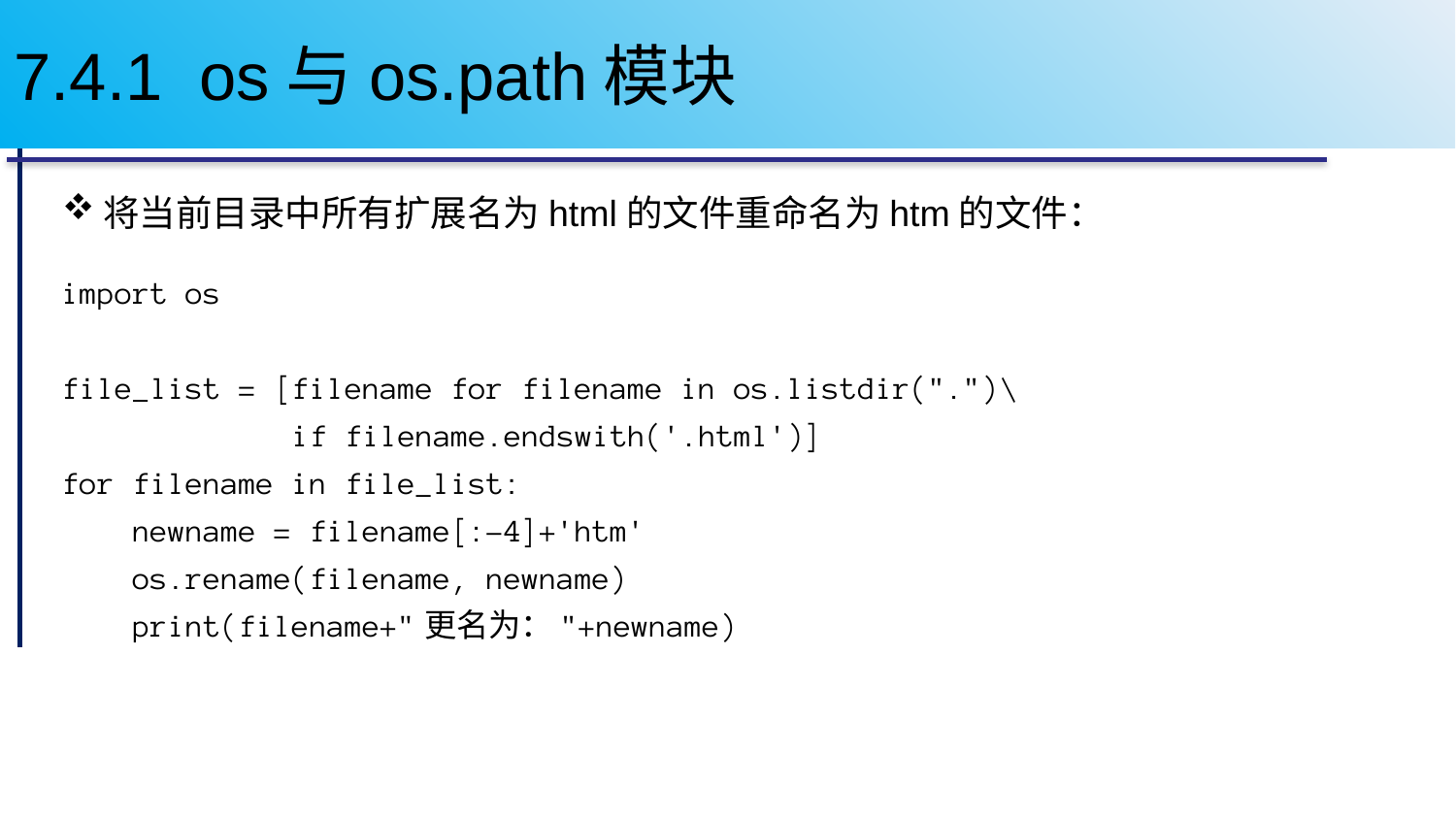

# 7.4.1  os与os.path模块
将当前目录中所有扩展名为html的文件重命名为htm的文件：

import os

file_list = [filename for filename in os.listdir(".")\
             if filename.endswith('.html')]
for filename in file_list:
    newname = filename[:-4]+'htm'
    os.rename(filename, newname)
    print(filename+"更名为："+newname)